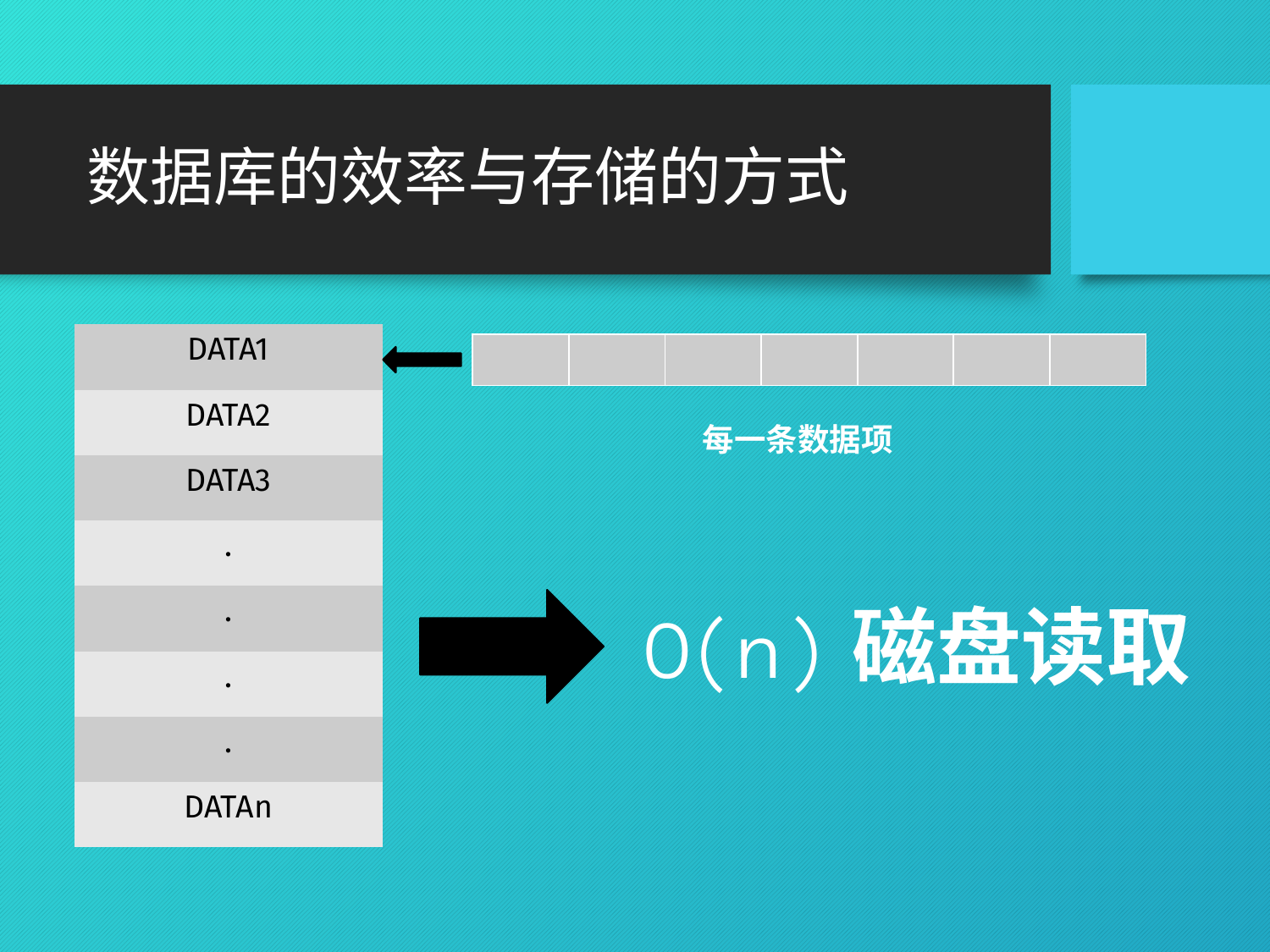

# 数据库的效率与存储的方式
| DATA1 |
| --- |
| DATA2 |
| DATA3 |
| . |
| . |
| . |
| . |
| DATAn |
|  |  |  |  |  |  |  |
| --- | --- | --- | --- | --- | --- | --- |

每一条数据项
O(n)磁盘读取